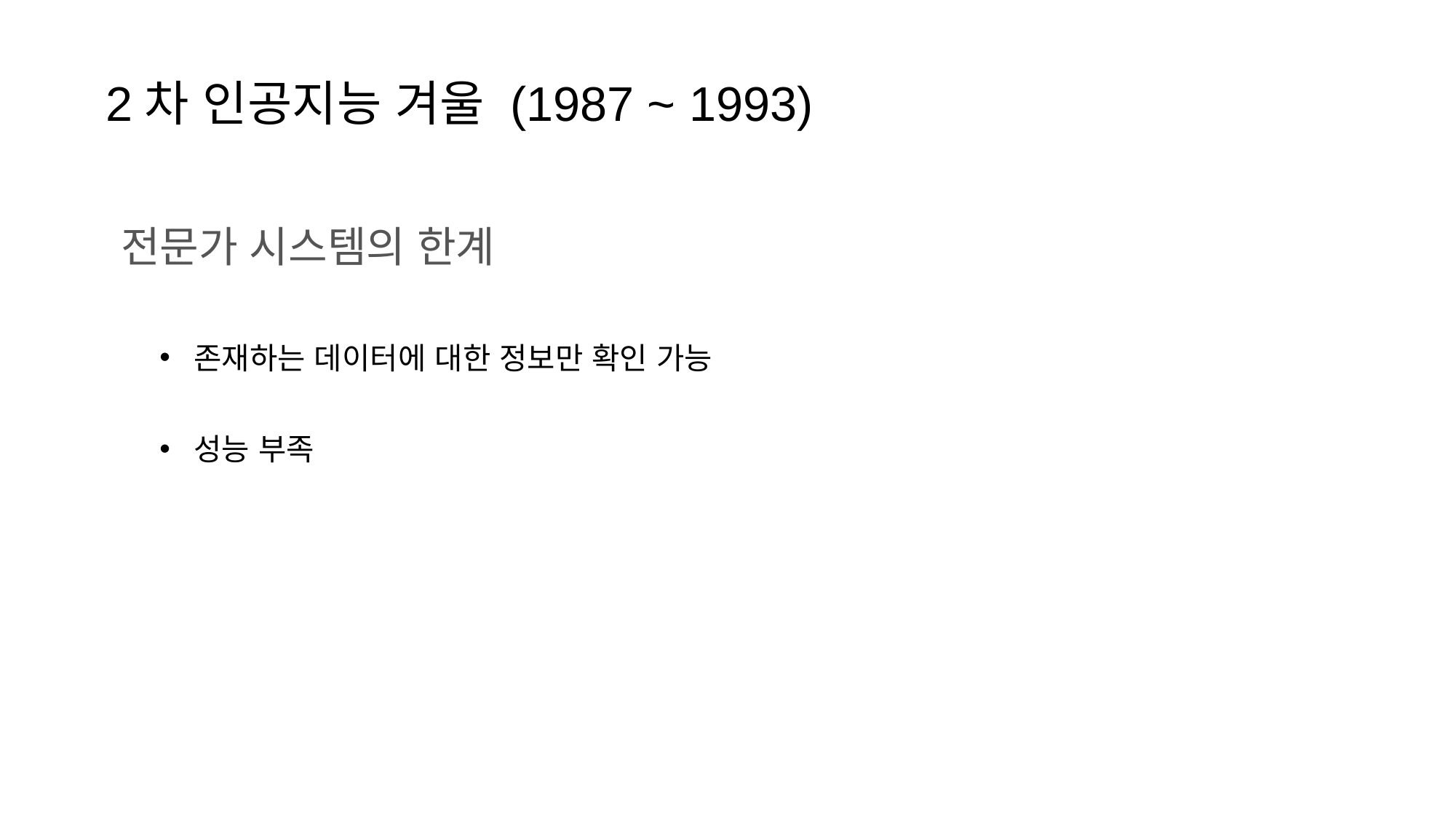

2차 인공지능 겨울 (1987 ~ 1993)
전문가 시스템의 한계
존재하는 데이터에 대한 정보만 확인 가능
성능 부족